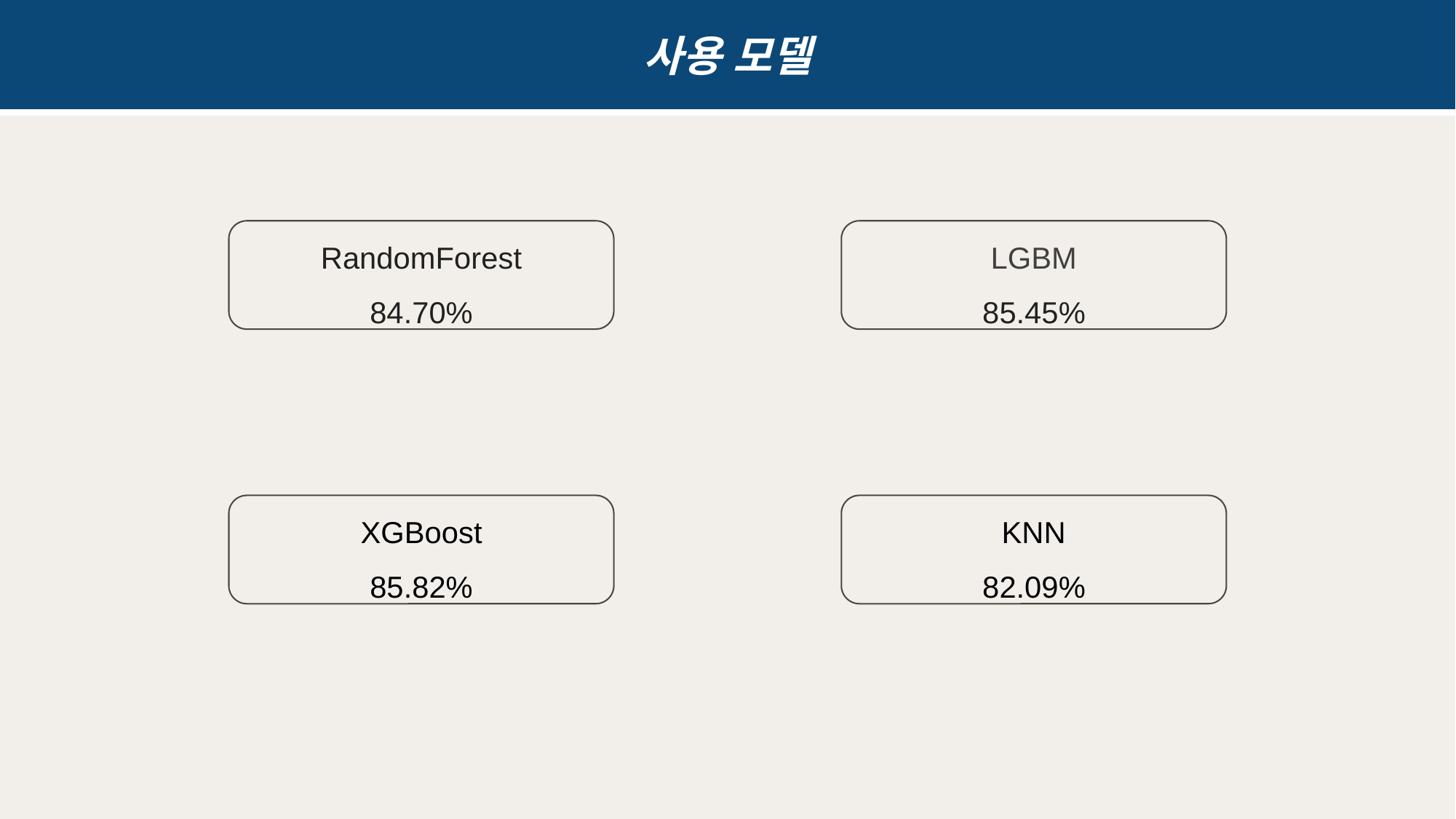

사용 모델
RandomForest
84.70%
LGBM
85.45%
XGBoost
85.82%
KNN
82.09%